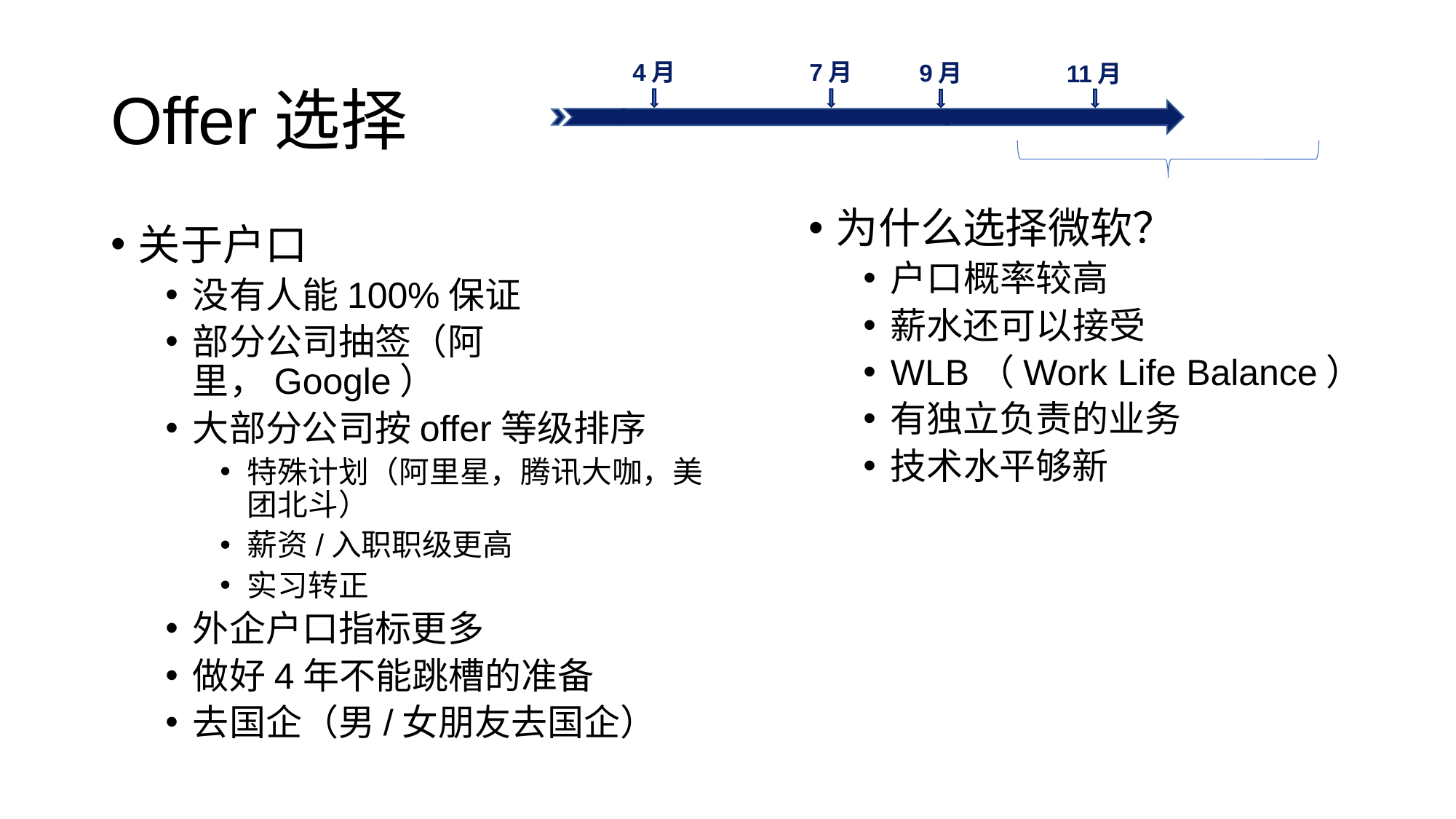

# Offer选择
7月

4月

9月

11月

为什么选择微软？
户口概率较高
薪水还可以接受
WLB（Work Life Balance）
有独立负责的业务
技术水平够新
关于户口
没有人能100%保证
部分公司抽签（阿里，Google）
大部分公司按offer等级排序
特殊计划（阿里星，腾讯大咖，美团北斗）
薪资/入职职级更高
实习转正
外企户口指标更多
做好4年不能跳槽的准备
去国企（男/女朋友去国企）